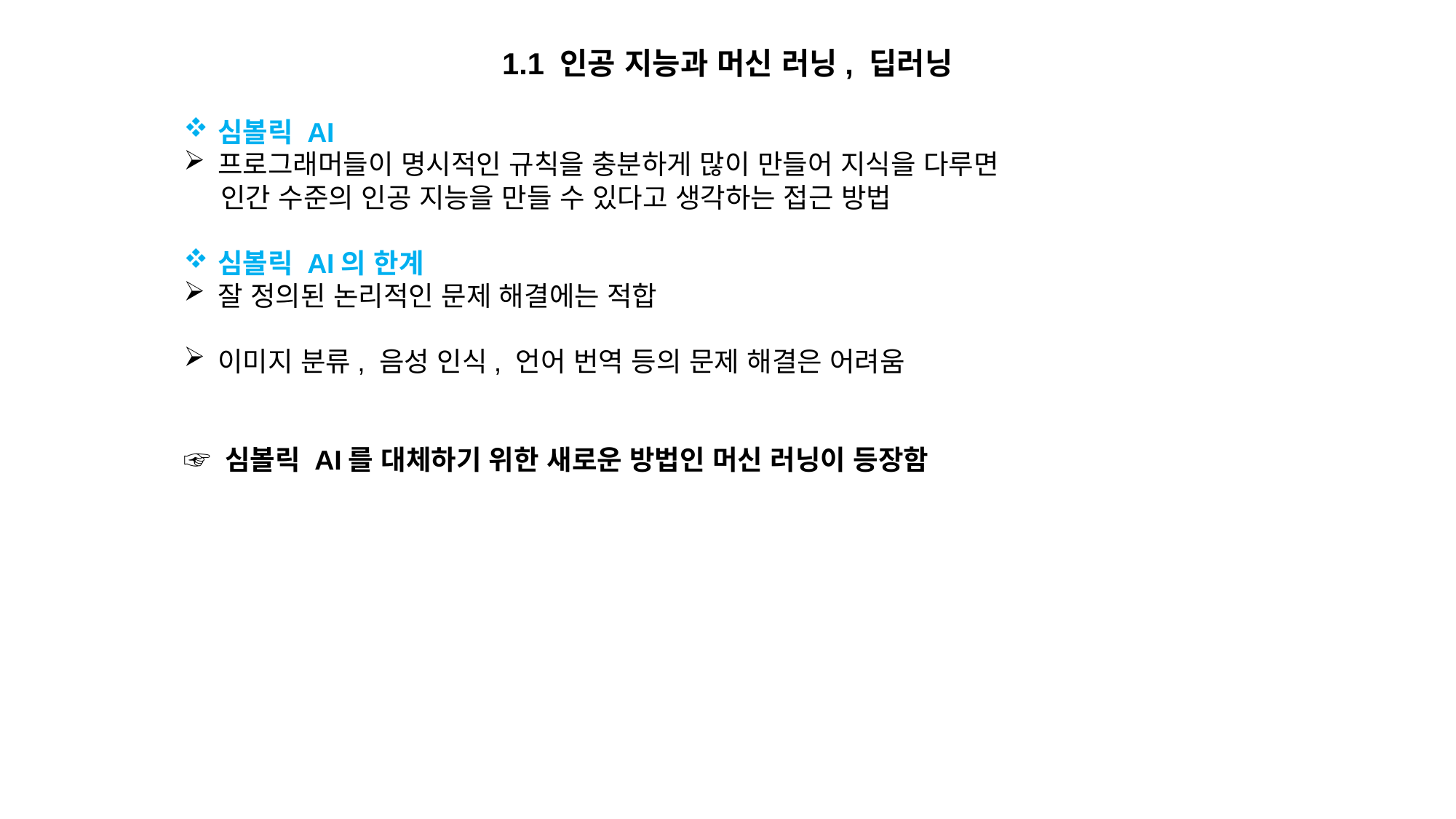

1.1 인공 지능과 머신 러닝, 딥러닝
심볼릭 AI
프로그래머들이 명시적인 규칙을 충분하게 많이 만들어 지식을 다루면
    인간 수준의 인공 지능을 만들 수 있다고 생각하는 접근 방법

심볼릭 AI의 한계
잘 정의된 논리적인 문제 해결에는 적합

이미지 분류, 음성 인식, 언어 번역 등의 문제 해결은 어려움

☞ 심볼릭 AI를 대체하기 위한 새로운 방법인 머신 러닝이 등장함